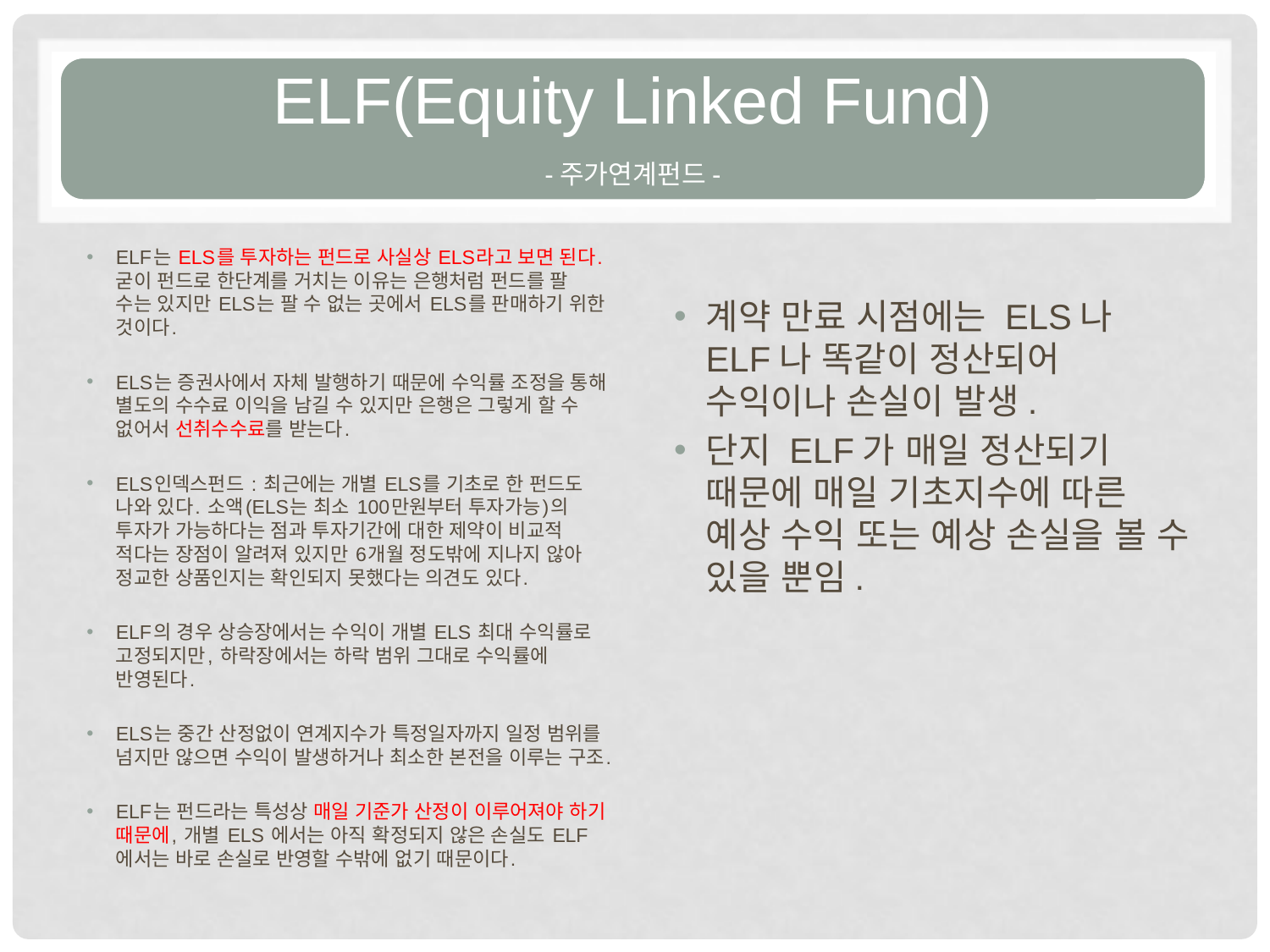

ELF(Equity Linked Fund)
-주가연계펀드-
ELF는 ELS를 투자하는 펀드로 사실상 ELS라고 보면 된다. 굳이 펀드로 한단계를 거치는 이유는 은행처럼 펀드를 팔 수는 있지만 ELS는 팔 수 없는 곳에서 ELS를 판매하기 위한 것이다.

ELS는 증권사에서 자체 발행하기 때문에 수익률 조정을 통해 별도의 수수료 이익을 남길 수 있지만 은행은 그렇게 할 수 없어서 선취수수료를 받는다.

ELS인덱스펀드 : 최근에는 개별 ELS를 기초로 한 펀드도 나와 있다. 소액(ELS는 최소 100만원부터 투자가능)의 투자가 가능하다는 점과 투자기간에 대한 제약이 비교적 적다는 장점이 알려져 있지만 6개월 정도밖에 지나지 않아 정교한 상품인지는 확인되지 못했다는 의견도 있다.

ELF의 경우 상승장에서는 수익이 개별 ELS 최대 수익률로 고정되지만, 하락장에서는 하락 범위 그대로 수익률에 반영된다.

ELS는 중간 산정없이 연계지수가 특정일자까지 일정 범위를 넘지만 않으면 수익이 발생하거나 최소한 본전을 이루는 구조.

ELF는 펀드라는 특성상 매일 기준가 산정이 이루어져야 하기 때문에, 개별 ELS 에서는 아직 확정되지 않은 손실도 ELF에서는 바로 손실로 반영할 수밖에 없기 때문이다.

계약 만료 시점에는 ELS나 ELF나 똑같이 정산되어 수익이나 손실이 발생.
단지 ELF가 매일 정산되기 때문에 매일 기초지수에 따른 예상 수익 또는 예상 손실을 볼 수 있을 뿐임.